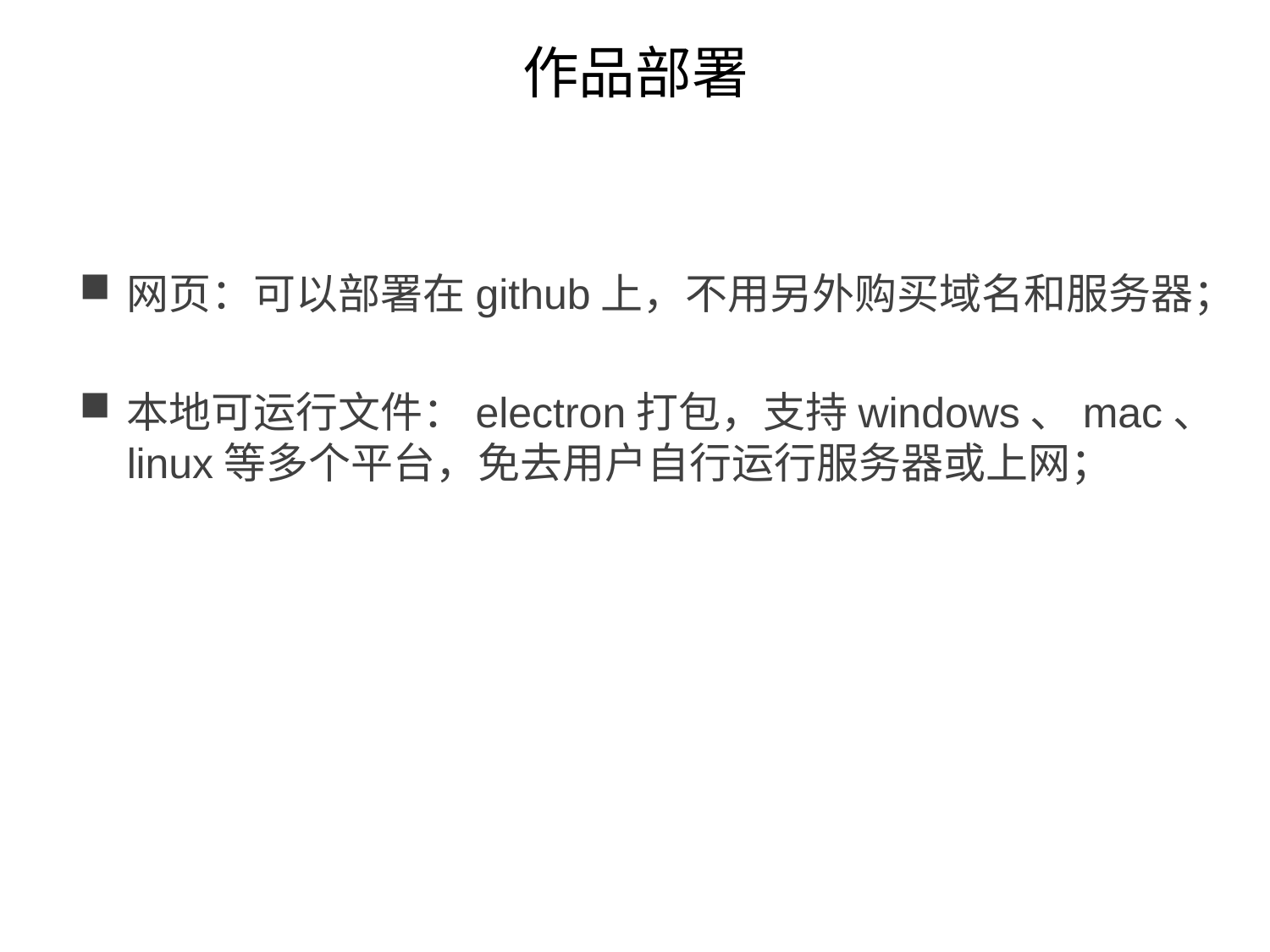

# 作品部署
网页：可以部署在github上，不用另外购买域名和服务器；

本地可运行文件：electron打包，支持windows、mac、linux等多个平台，免去用户自行运行服务器或上网；